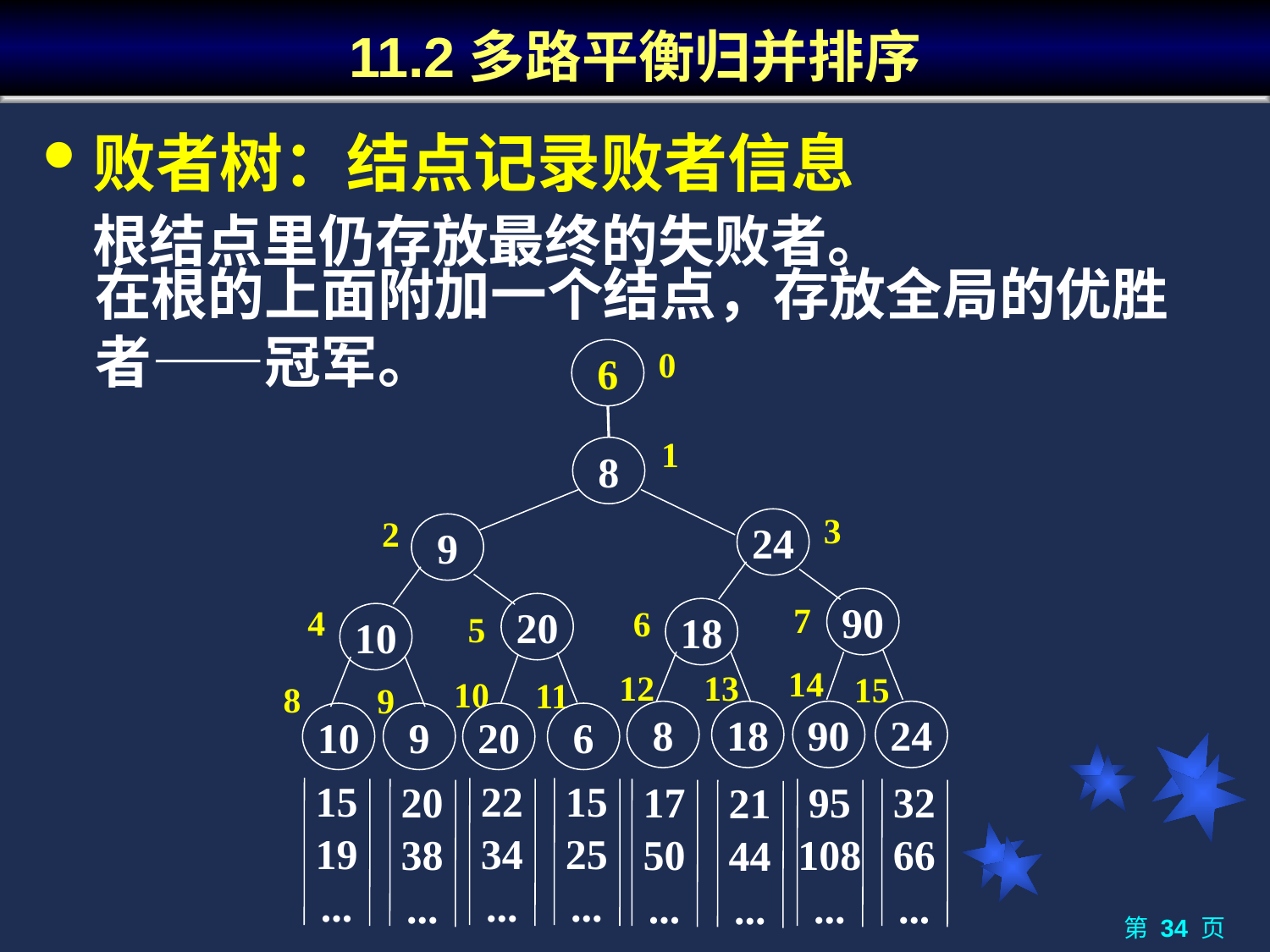

# 11.2多路平衡归并排序
败者树：结点记录败者信息
	根结点里仍存放最终的失败者。
在根的上面附加一个结点，存放全局的优胜者——冠军。
0
6
1
8

3
2
24
9

90
20
18
10

7
4
6
5
14
12
13
15
10
11
8
9
8
18
90
24
10
9
20
6
15
19
...
22
34
...
15
25
...
20
38
...
17
50
...
95
108
...
32
66
...
21
44
...
第 34 页